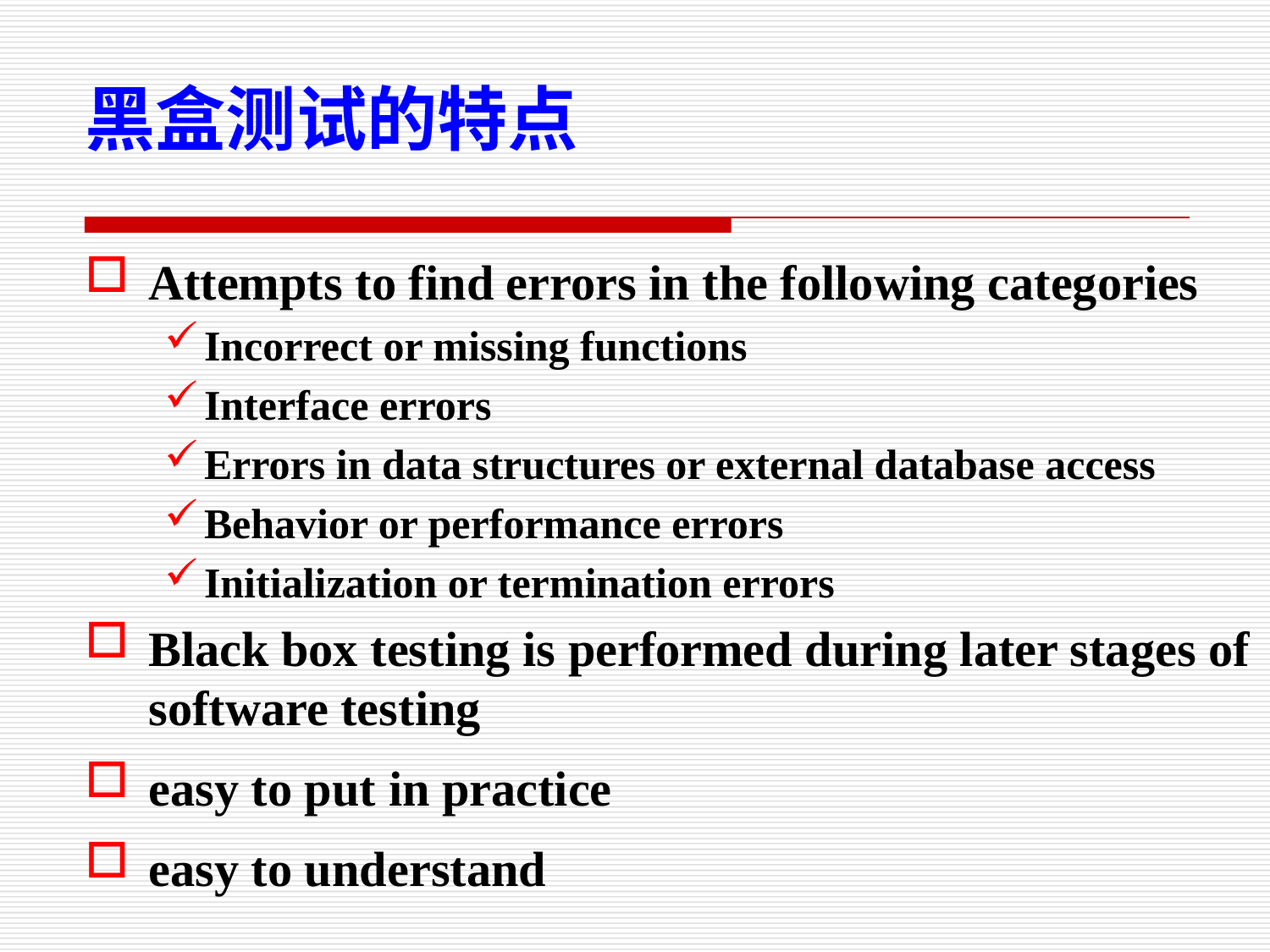

黑盒测试的特点
Attempts to find errors in the following categories
Incorrect or missing functions
Interface errors
Errors in data structures or external database access
Behavior or performance errors
Initialization or termination errors
Black box testing is performed during later stages of software testing
easy to put in practice
easy to understand